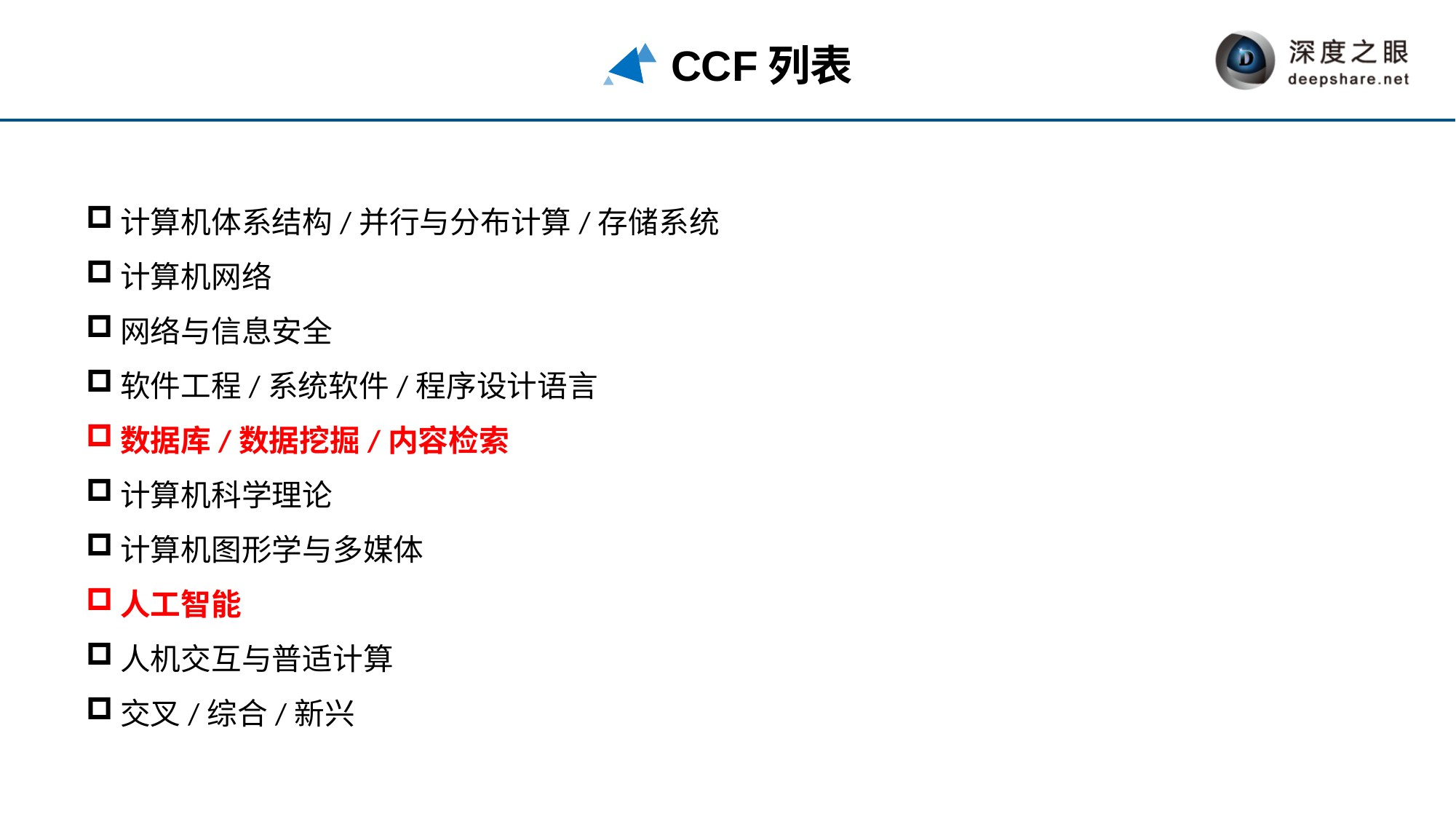

CCF列表

计算机体系结构/并行与分布计算/存储系统
计算机网络
网络与信息安全
软件工程/系统软件/程序设计语言
数据库/数据挖掘/内容检索
计算机科学理论
计算机图形学与多媒体
人工智能
人机交互与普适计算
交叉/综合/新兴